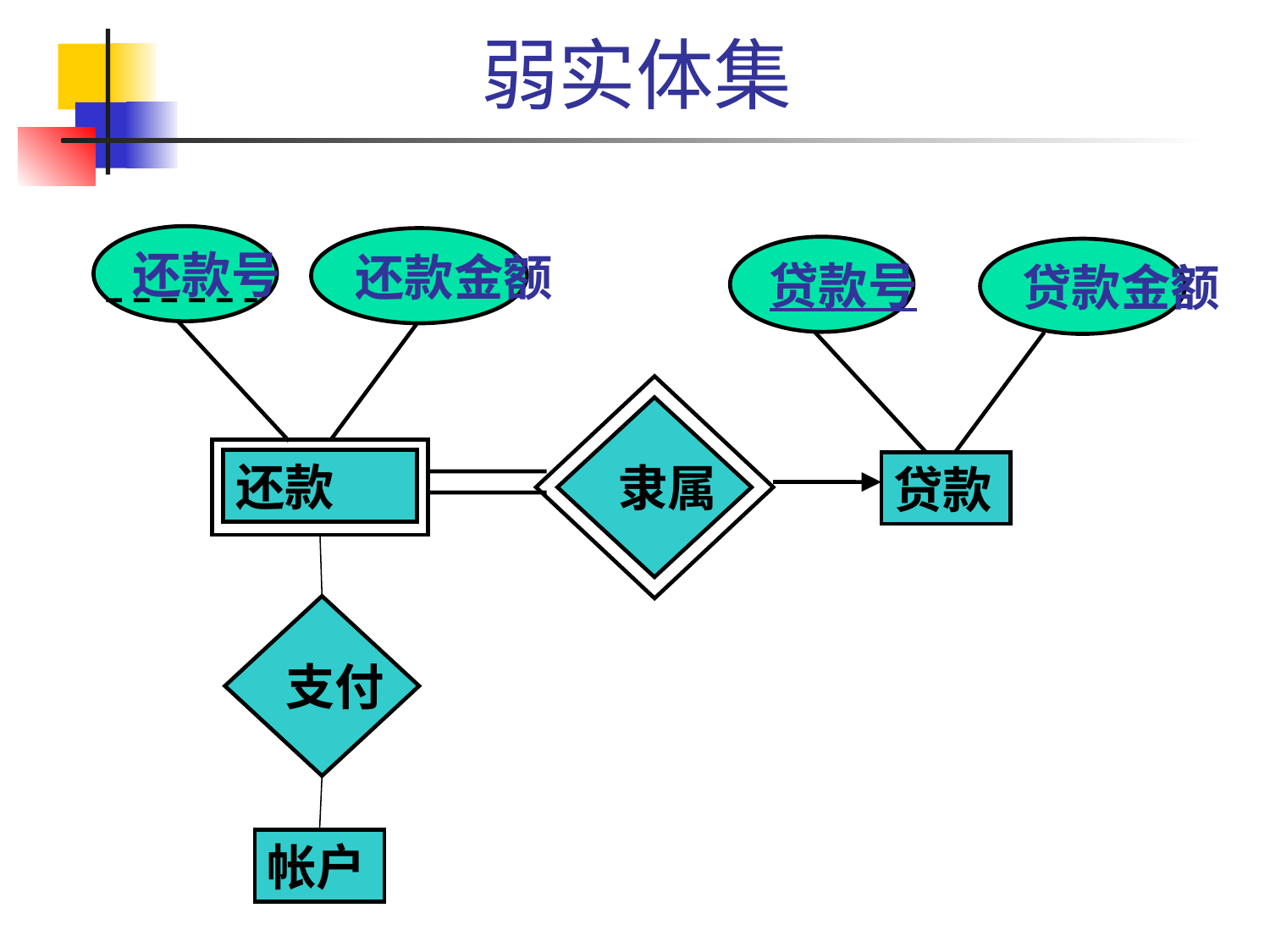

# 弱实体集
还款号
还款金额
贷款号
贷款金额

隶属

还款
贷款

支付
帐户